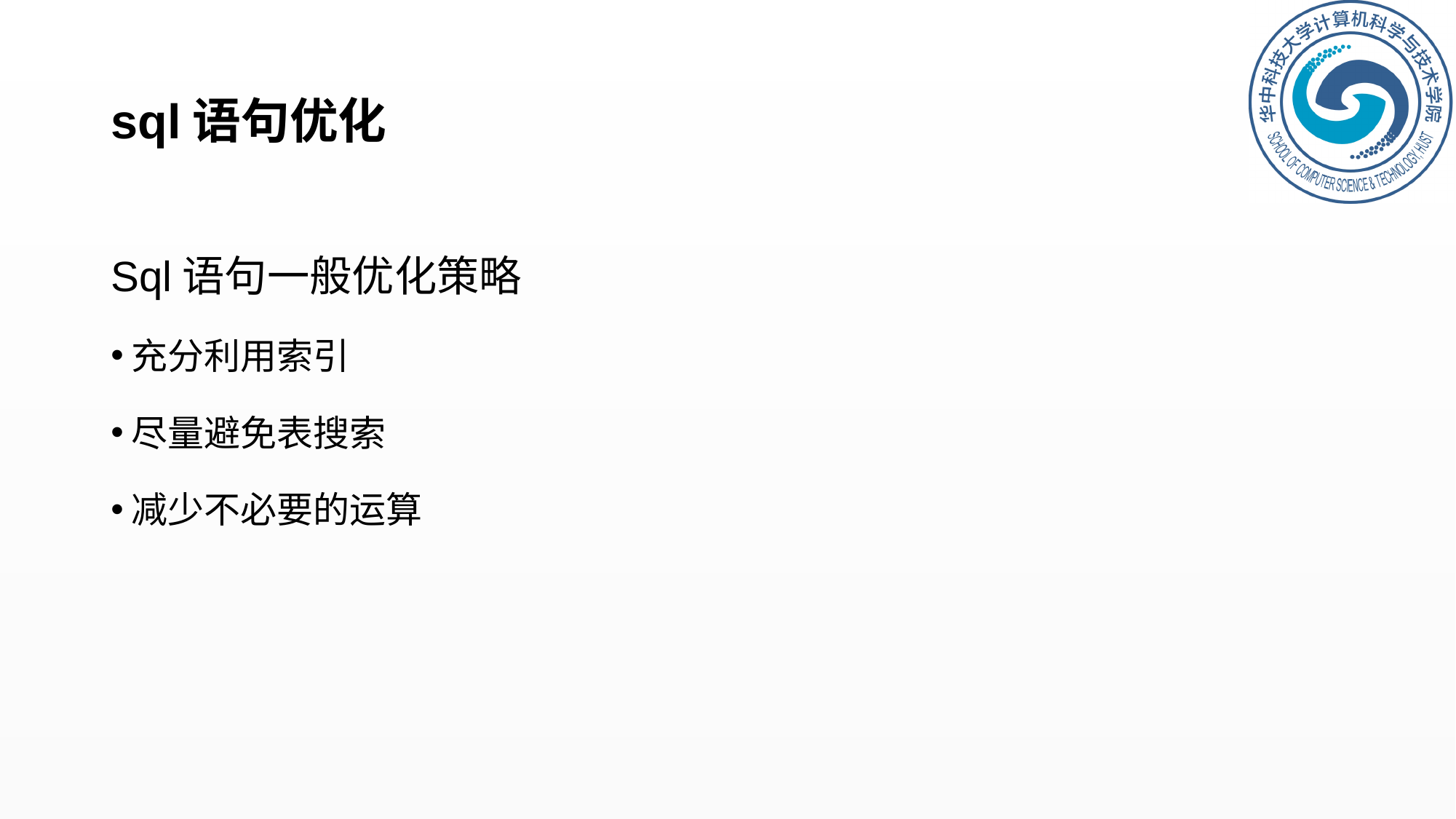

# sql语句优化
Sql语句一般优化策略
充分利用索引
尽量避免表搜索
减少不必要的运算